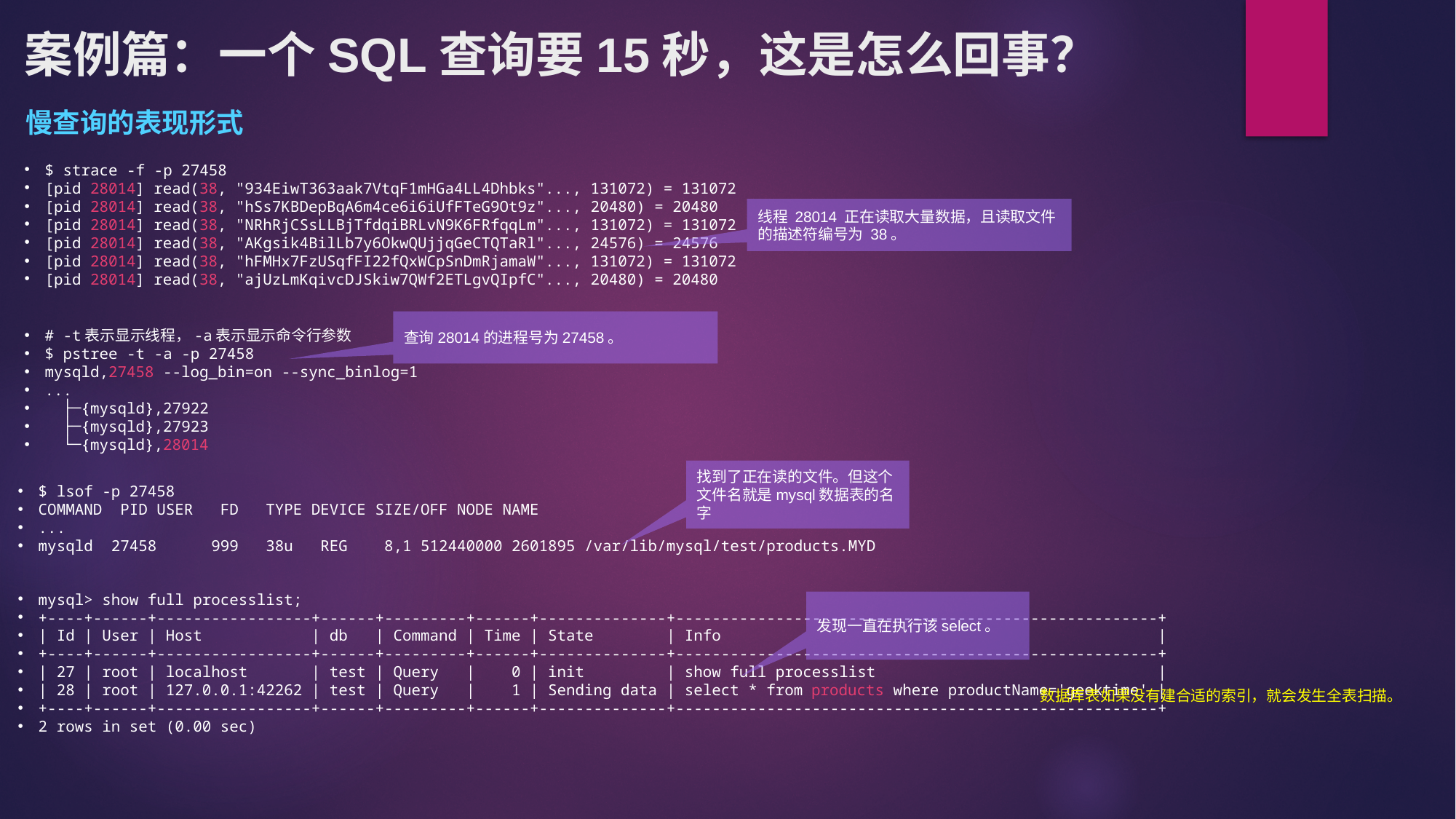

# 案例篇：一个SQL查询要15秒，这是怎么回事？
慢查询的表现形式
$ strace -f -p 27458
[pid 28014] read(38, "934EiwT363aak7VtqF1mHGa4LL4Dhbks"..., 131072) = 131072
[pid 28014] read(38, "hSs7KBDepBqA6m4ce6i6iUfFTeG9Ot9z"..., 20480) = 20480
[pid 28014] read(38, "NRhRjCSsLLBjTfdqiBRLvN9K6FRfqqLm"..., 131072) = 131072
[pid 28014] read(38, "AKgsik4BilLb7y6OkwQUjjqGeCTQTaRl"..., 24576) = 24576
[pid 28014] read(38, "hFMHx7FzUSqfFI22fQxWCpSnDmRjamaW"..., 131072) = 131072
[pid 28014] read(38, "ajUzLmKqivcDJSkiw7QWf2ETLgvQIpfC"..., 20480) = 20480
线程 28014 正在读取大量数据，且读取文件的描述符编号为 38。
查询28014的进程号为27458。
# -t表示显示线程，-a表示显示命令行参数
$ pstree -t -a -p 27458
mysqld,27458 --log_bin=on --sync_binlog=1
...
  ├─{mysqld},27922
  ├─{mysqld},27923
  └─{mysqld},28014
找到了正在读的文件。但这个文件名就是mysql数据表的名字
$ lsof -p 27458
COMMAND  PID USER   FD   TYPE DEVICE SIZE/OFF NODE NAME
...
​mysqld  27458      999   38u   REG    8,1 512440000 2601895 /var/lib/mysql/test/products.MYD
mysql> show full processlist;
+----+------+-----------------+------+---------+------+--------------+-----------------------------------------------------+
| Id | User | Host            | db   | Command | Time | State        | Info                                                |
+----+------+-----------------+------+---------+------+--------------+-----------------------------------------------------+
| 27 | root | localhost       | test | Query   |    0 | init         | show full processlist                               |
| 28 | root | 127.0.0.1:42262 | test | Query   |    1 | Sending data | select * from products where productName='geektime' |
+----+------+-----------------+------+---------+------+--------------+-----------------------------------------------------+
2 rows in set (0.00 sec)
发现一直在执行该select。
数据库表如果没有建合适的索引，就会发生全表扫描。